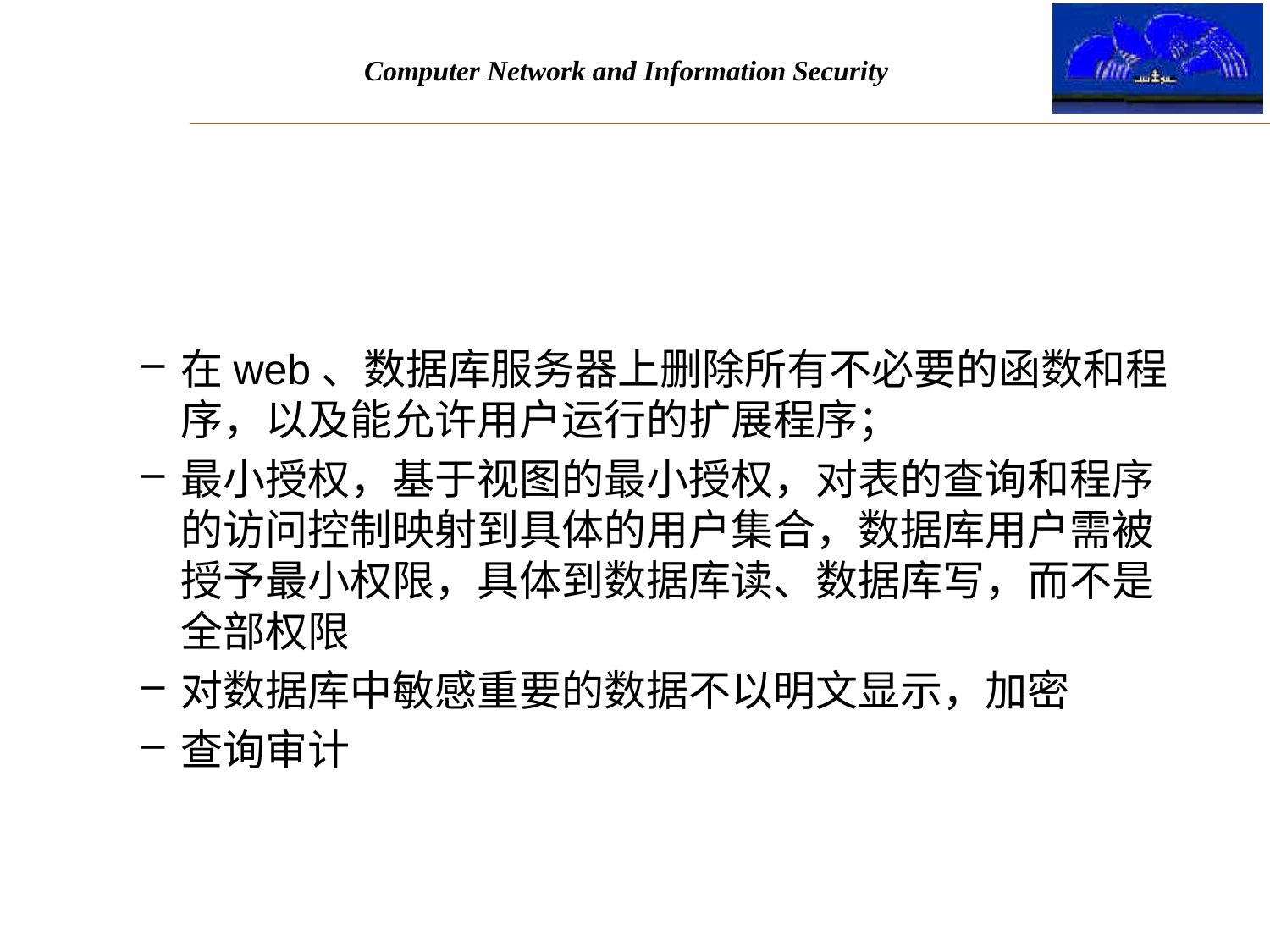

#
在web、数据库服务器上删除所有不必要的函数和程序，以及能允许用户运行的扩展程序；
最小授权，基于视图的最小授权，对表的查询和程序的访问控制映射到具体的用户集合，数据库用户需被授予最小权限，具体到数据库读、数据库写，而不是全部权限
对数据库中敏感重要的数据不以明文显示，加密
查询审计